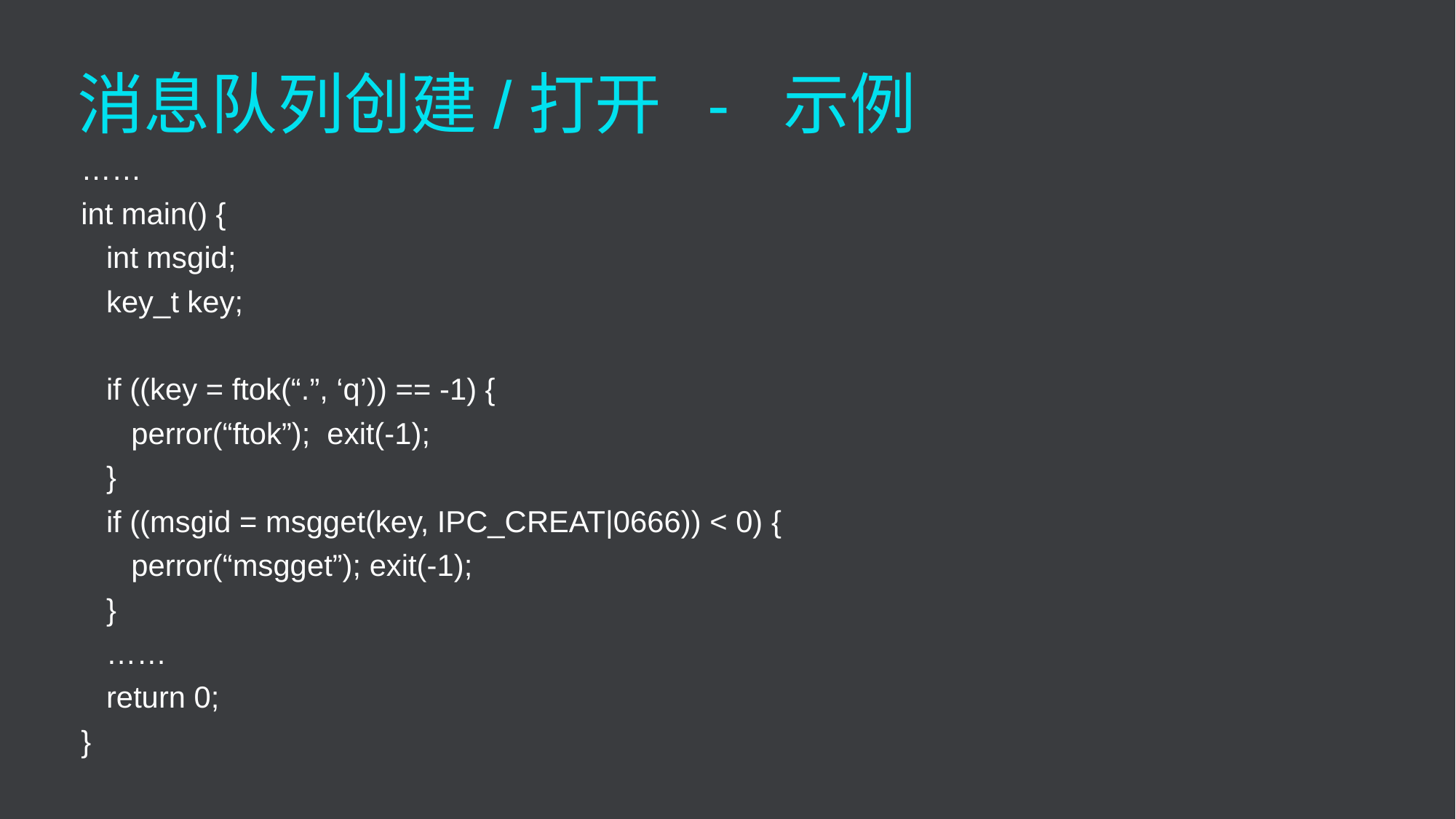

消息队列创建/打开  -  示例
……
int main() {
   int msgid;
   key_t key;

   if ((key = ftok(“.”, ‘q’)) == -1) {
      perror(“ftok”);  exit(-1);
   }
   if ((msgid = msgget(key, IPC_CREAT|0666)) < 0) {
      perror(“msgget”); exit(-1);
   }
   ……
   return 0;
}